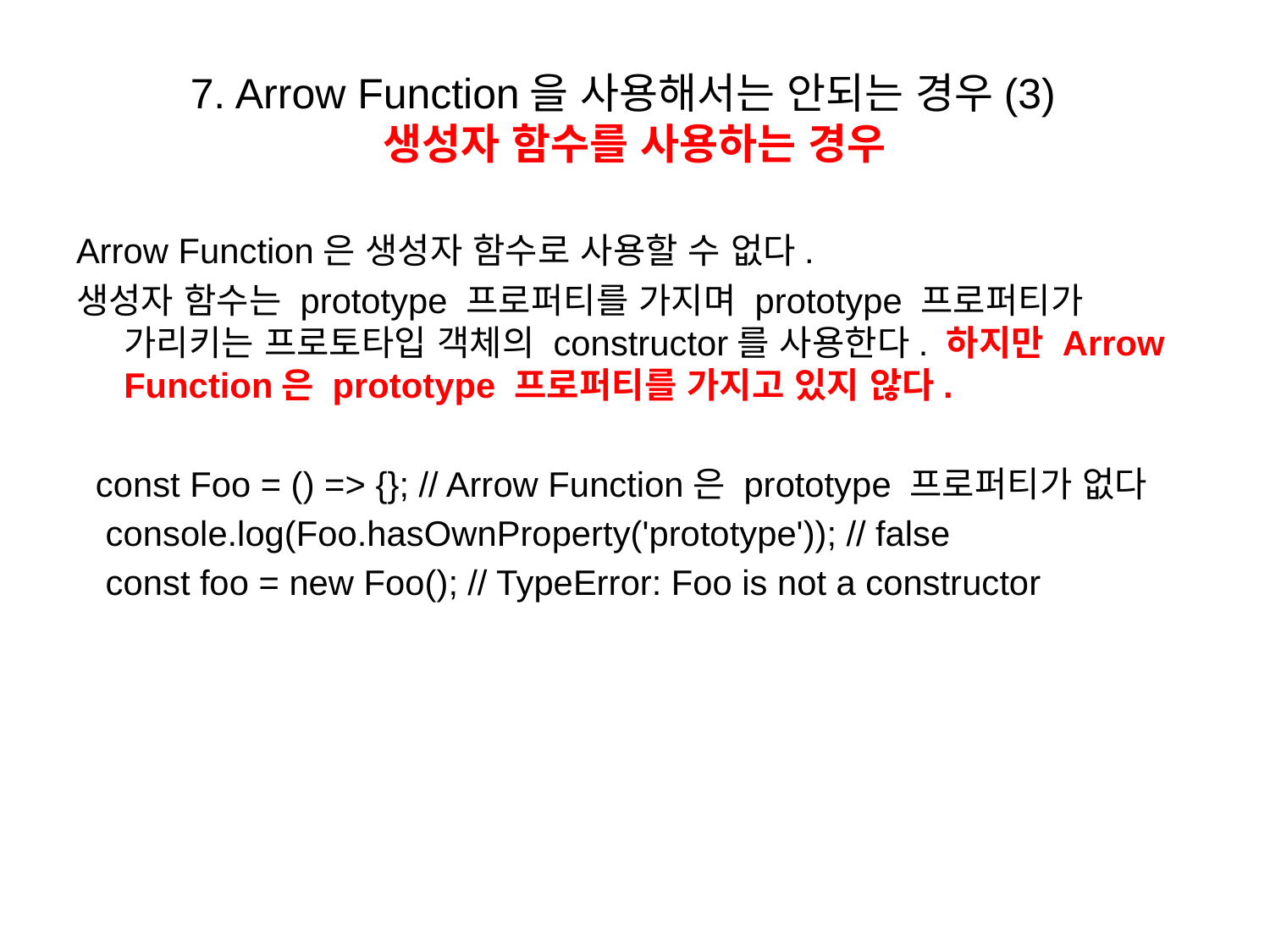

# 7. Arrow Function을 사용해서는 안되는 경우(3) 생성자 함수를 사용하는 경우
Arrow Function은 생성자 함수로 사용할 수 없다.
생성자 함수는 prototype 프로퍼티를 가지며 prototype 프로퍼티가 가리키는 프로토타입 객체의 constructor를 사용한다. 하지만 Arrow Function은 prototype 프로퍼티를 가지고 있지 않다.

  const Foo = () => {}; // Arrow Function은 prototype 프로퍼티가 없다
   console.log(Foo.hasOwnProperty('prototype')); // false
   const foo = new Foo(); // TypeError: Foo is not a constructor